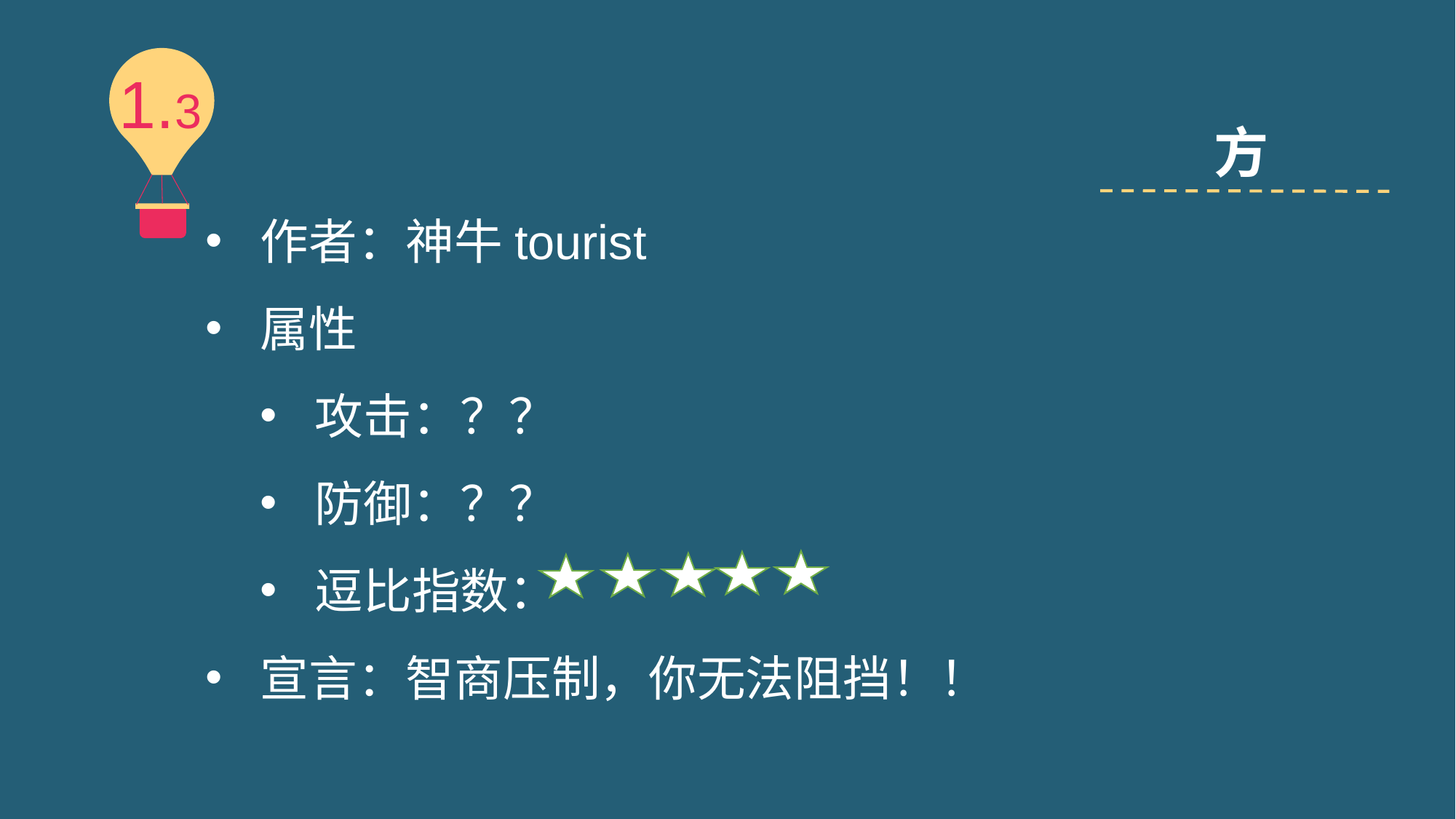

1.3
方
作者：神牛tourist
属性
攻击：？？
防御：？？
逗比指数：
宣言：智商压制，你无法阻挡！！